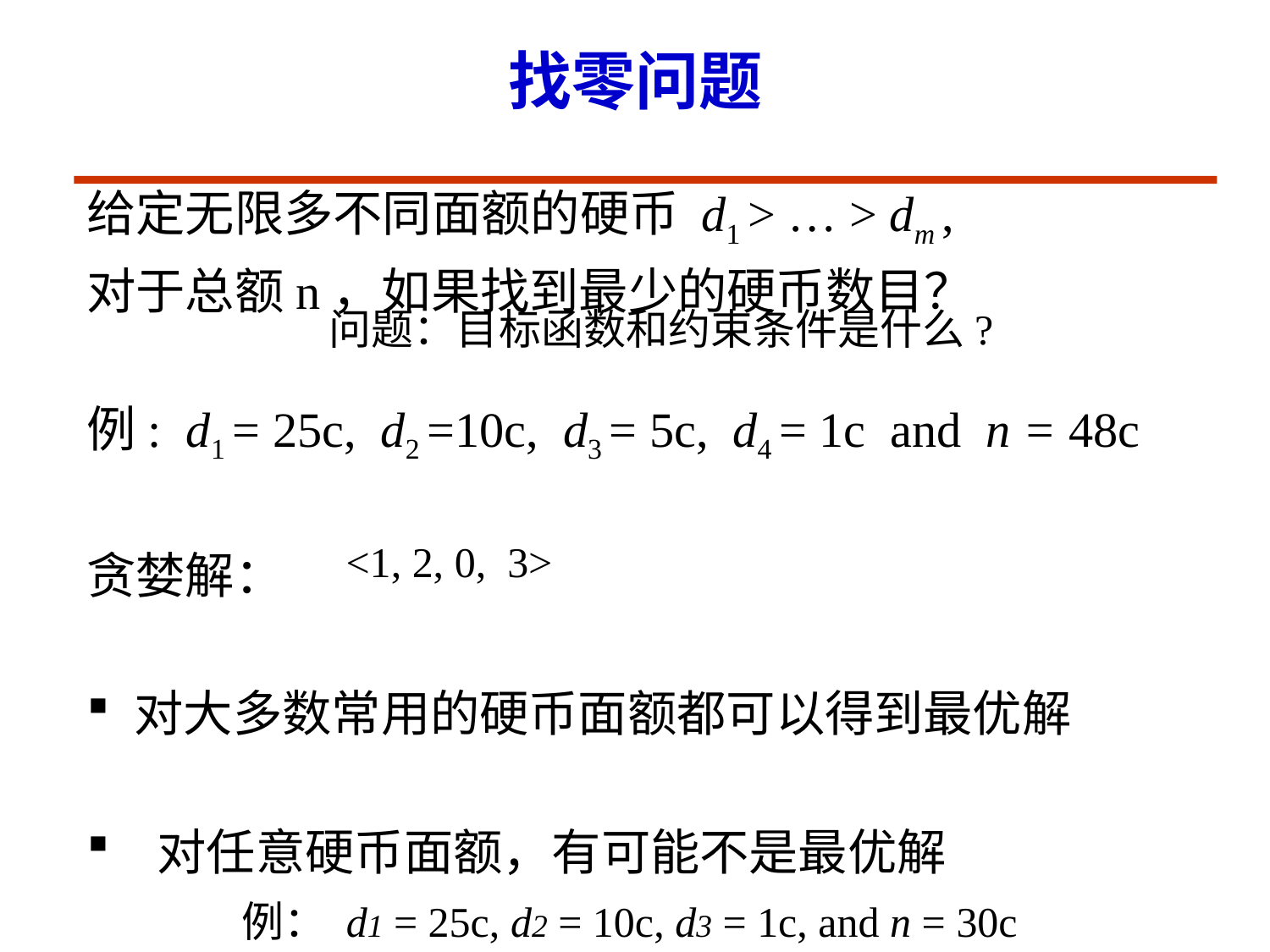

# 找零问题
给定无限多不同面额的硬币 d1 > … > dm ,
对于总额n，如果找到最少的硬币数目？

例:  d1 = 25c,  d2 =10c,  d3 = 5c,  d4 = 1c  and  n = 48c

贪婪解：

对大多数常用的硬币面额都可以得到最优解

 对任意硬币面额，有可能不是最优解

问题：目标函数和约束条件是什么?
<1, 2, 0,  3>
例： d1 = 25c, d2 = 10c, d3 = 1c, and n = 30c